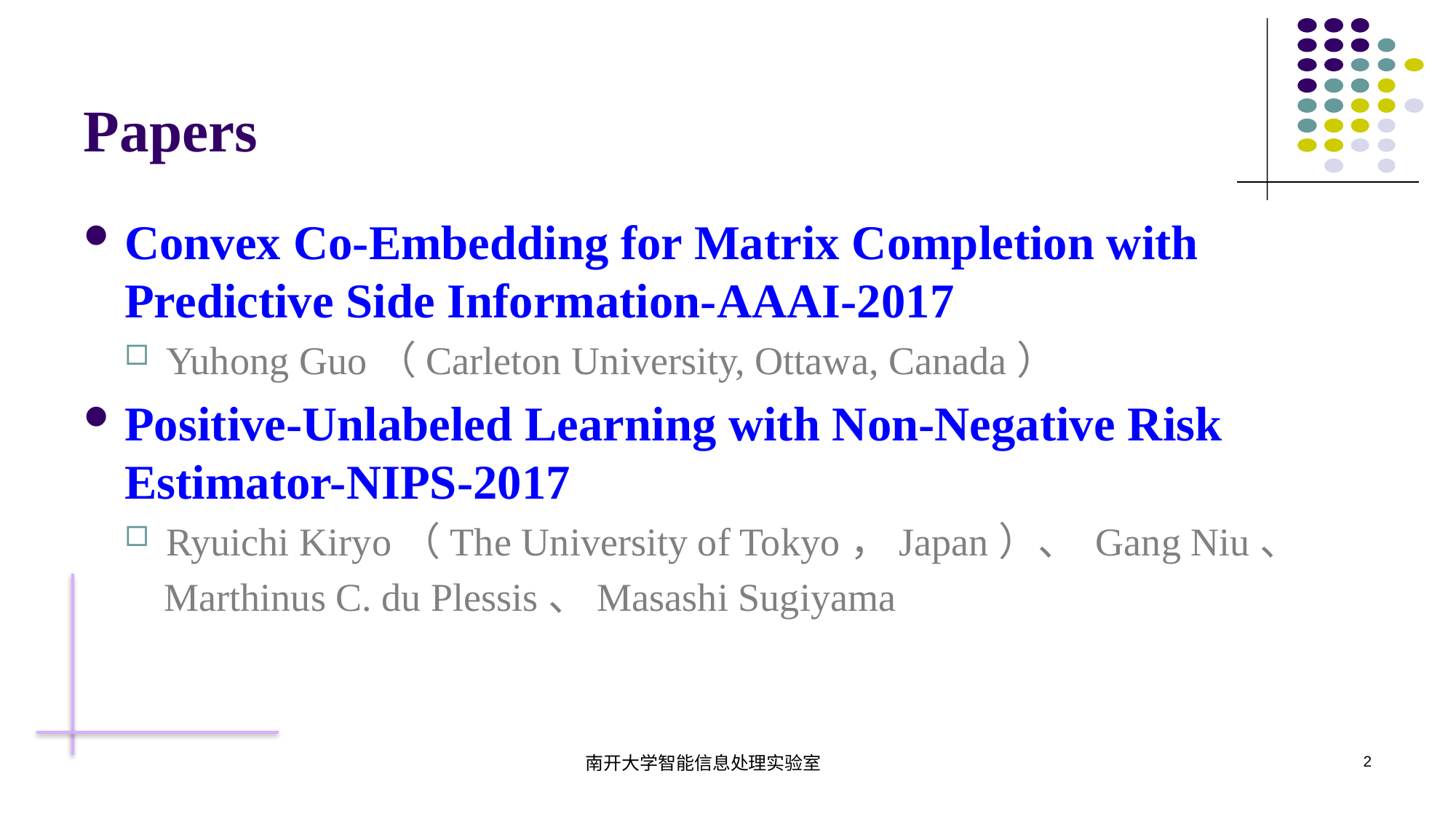

# Papers
Convex Co-Embedding for Matrix Completion with Predictive Side Information-AAAI-2017
Yuhong Guo（Carleton University, Ottawa, Canada）
Positive-Unlabeled Learning with Non-Negative Risk Estimator-NIPS-2017
Ryuichi Kiryo（The University of Tokyo，Japan）、 Gang Niu、
    Marthinus C. du Plessis、Masashi Sugiyama

南开大学智能信息处理实验室
2